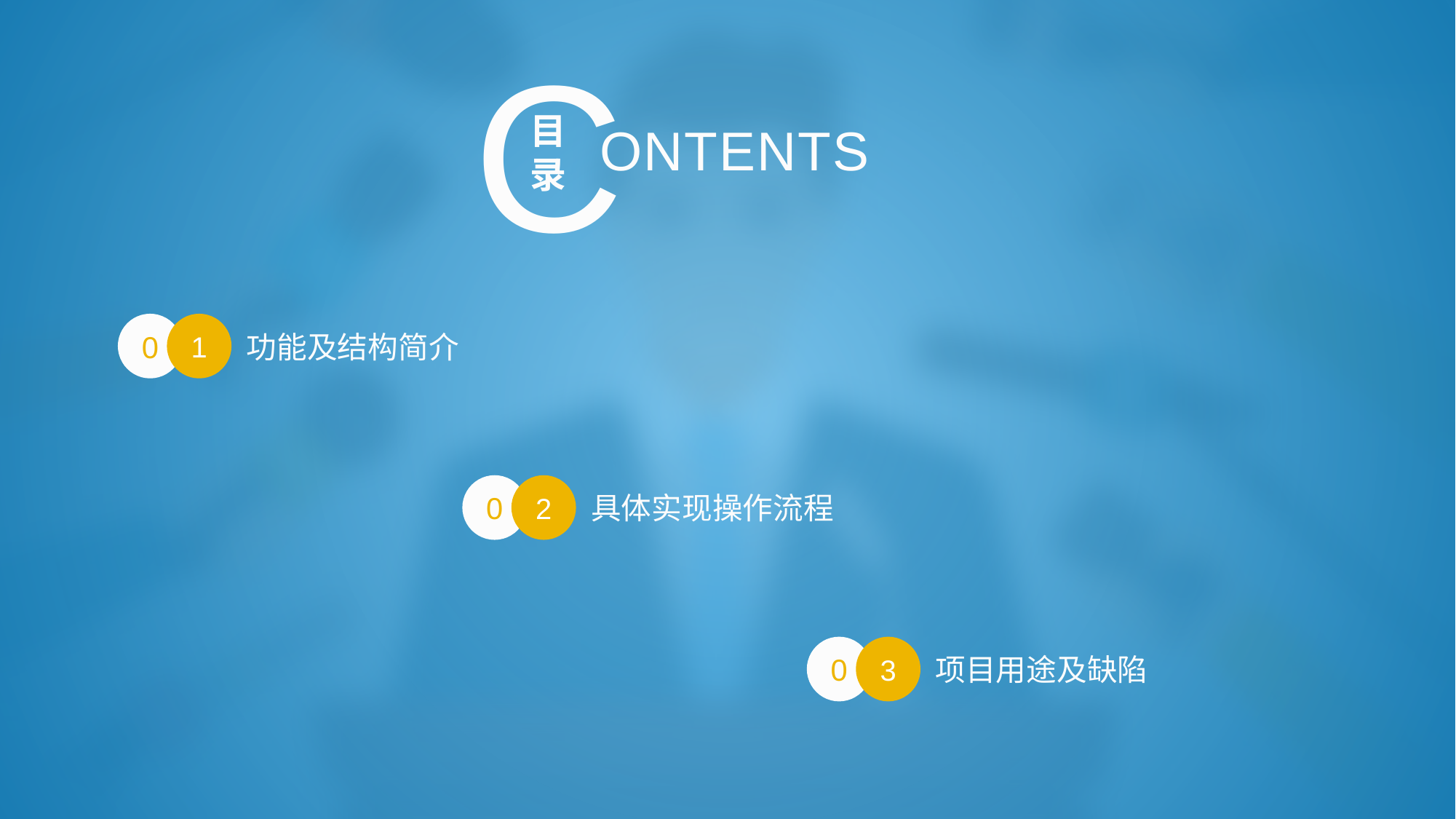

C
目
录
ONTENTS
功能及结构简介
0
1
具体实现操作流程
0
2
项目用途及缺陷
0
3